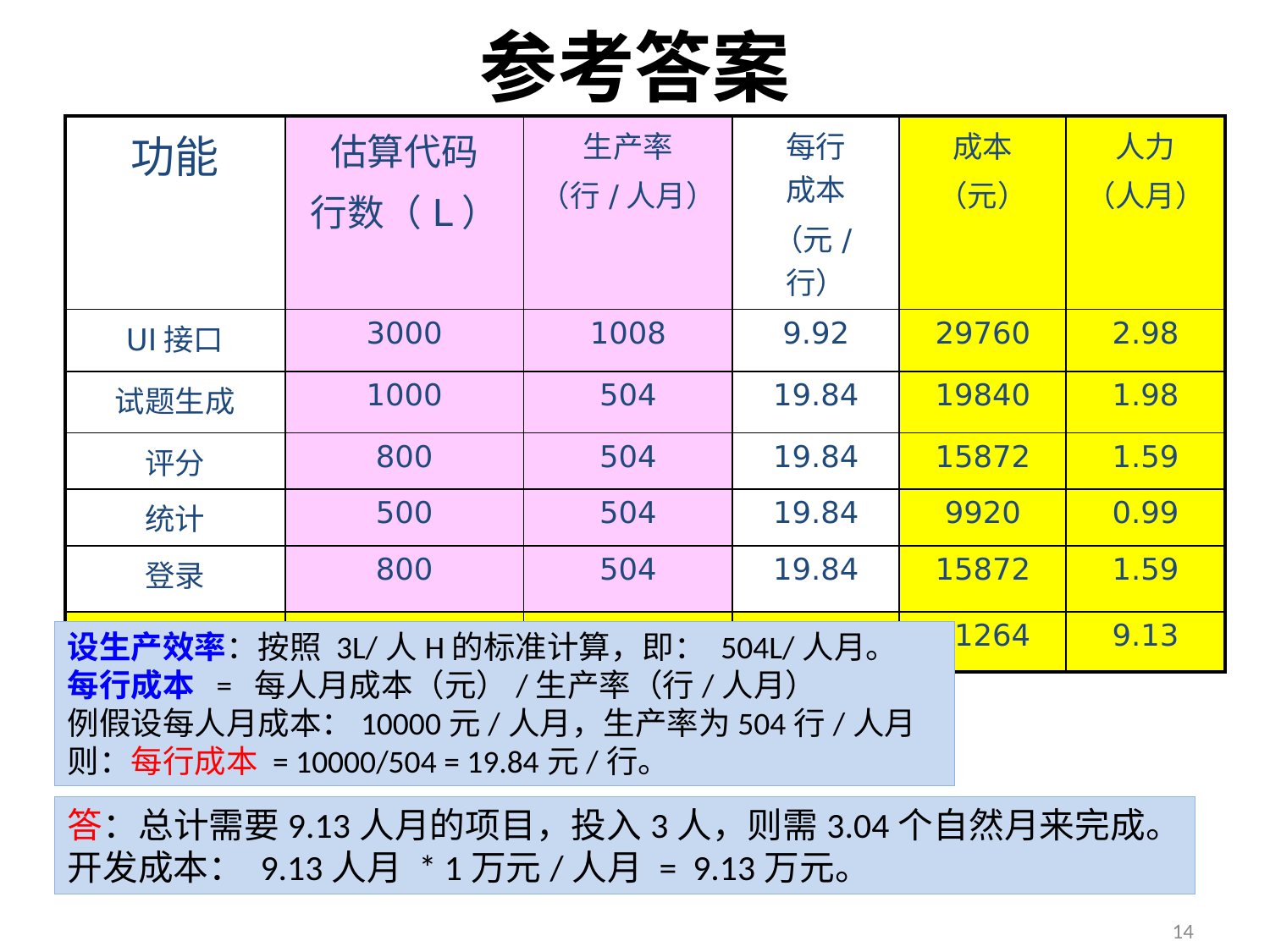

# 参考答案
| 功能 | 估算代码 行数（L） | 生产率 （行/人月） | 每行 成本 （元/行） | 成本 （元） | 人力 （人月） |
| --- | --- | --- | --- | --- | --- |
| UI接口 | 3000 | 1008 | 9.92 | 29760 | 2.98 |
| 试题生成 | 1000 | 504 | 19.84 | 19840 | 1.98 |
| 评分 | 800 | 504 | 19.84 | 15872 | 1.59 |
| 统计 | 500 | 504 | 19.84 | 9920 | 0.99 |
| 登录 | 800 | 504 | 19.84 | 15872 | 1.59 |
| 合计 | 6100 |  |  | 91264 | 9.13 |
设生产效率：按照 3L/人H的标准计算，即： 504L/人月。
每行成本  =  每人月成本（元）/生产率（行/人月）
例假设每人月成本：10000元/人月，生产率为504行/人月
则：每行成本 = 10000/504 = 19.84元/行。
答：总计需要9.13人月的项目，投入3人，则需3.04个自然月来完成。
开发成本： 9.13人月 * 1万元/人月 =  9.13万元。
14